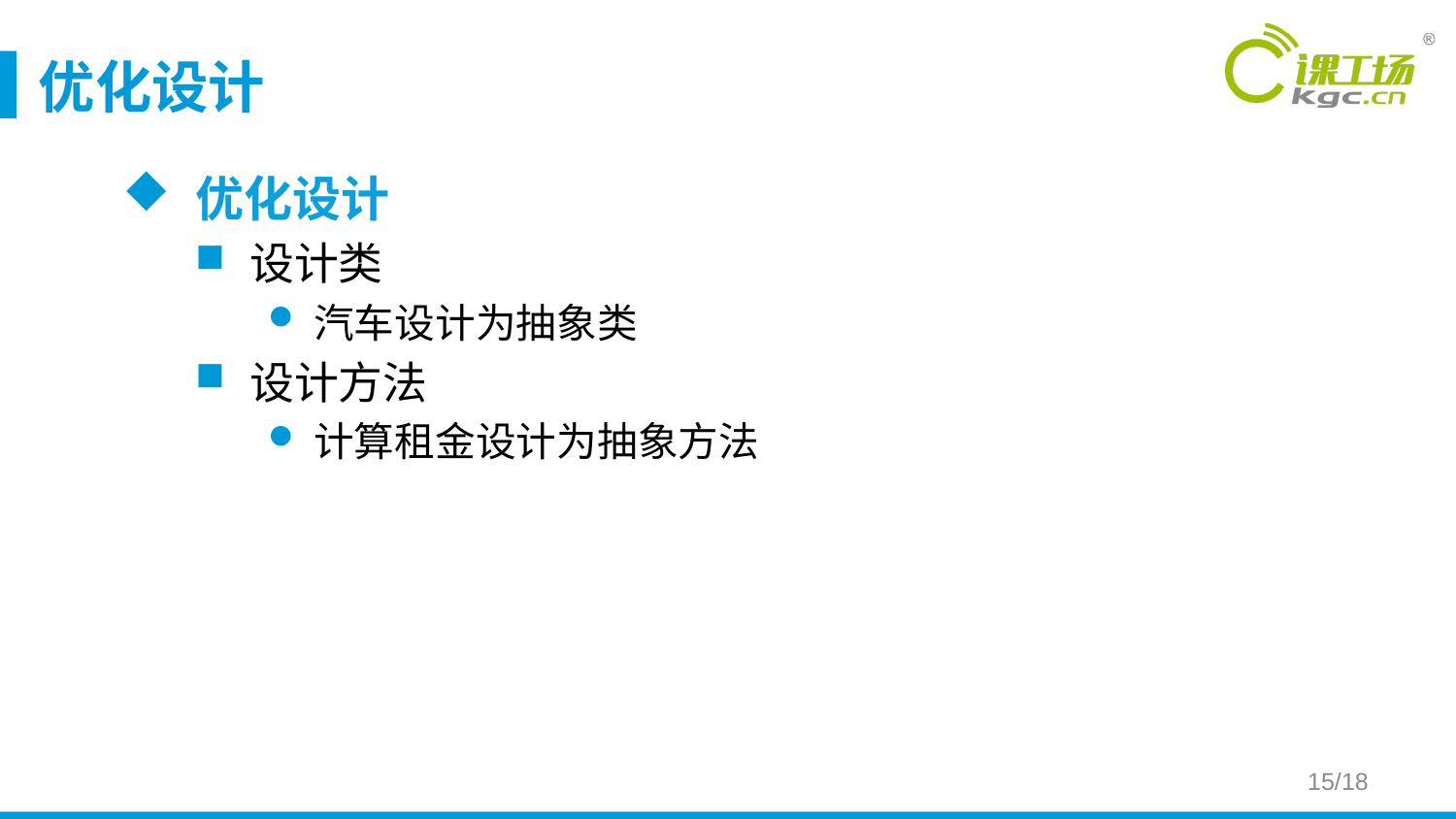

# 优化设计
优化设计
设计类
汽车设计为抽象类
设计方法
计算租金设计为抽象方法

15/18